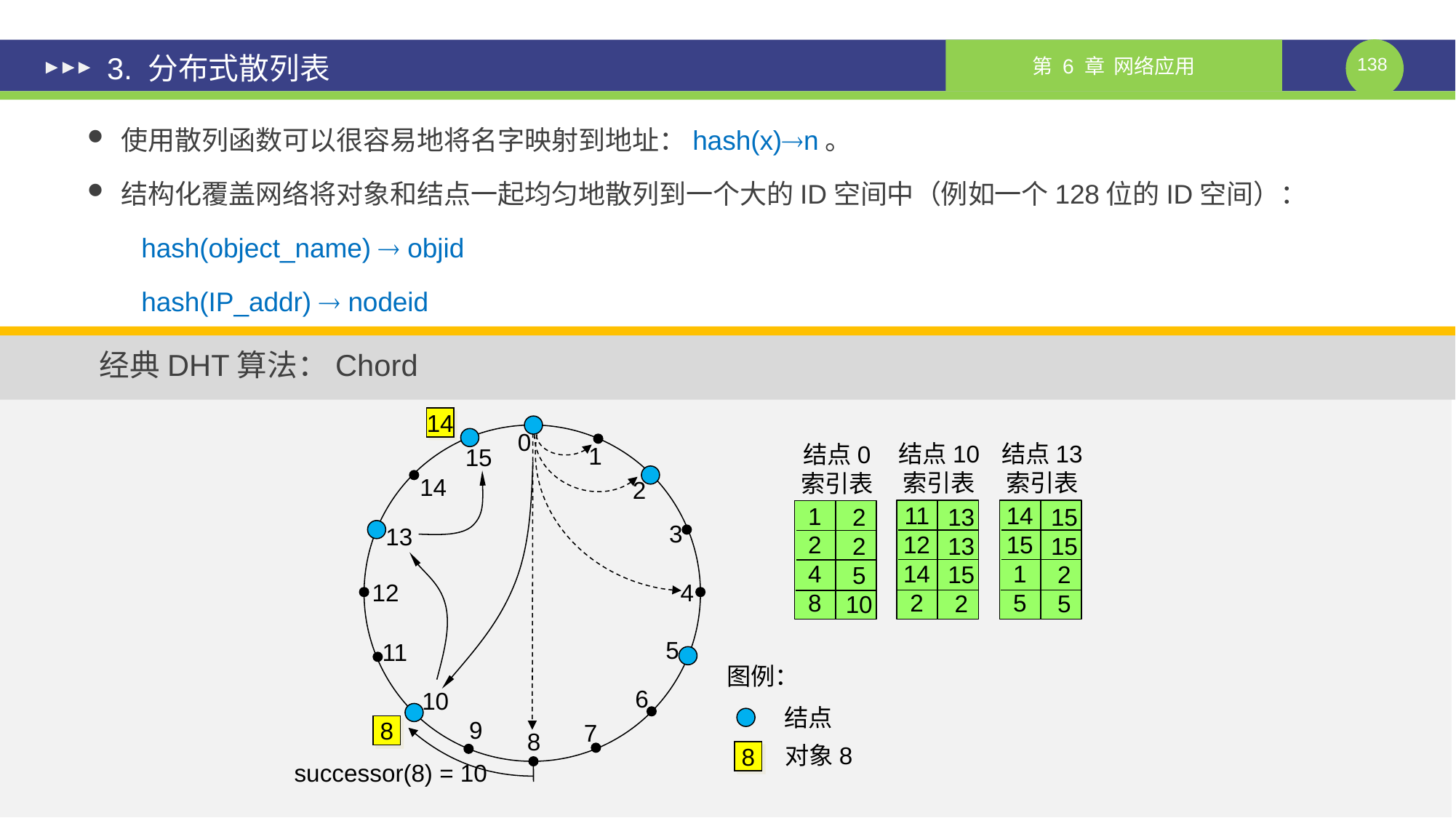

# 3. 分布式散列表
使用散列函数可以很容易地将名字映射到地址：hash(x)→n。
结构化覆盖网络将对象和结点一起均匀地散列到一个大的ID空间中（例如一个128位的ID空间）：
hash(object_name) → objid
hash(IP_addr) → nodeid

经典DHT算法：Chord

14

0

结点10
索引表
11
12
14
2
13
13
15
2

结点13
索引表
14
15
1
5
15
15
2
5

结点0
索引表
1
2
4
8
2
2
5
10

1
15

14
2

3
13

12
4

5
11

图例：
6
10
  结点

9
7
8
8
  对象8
8

successor(8) = 10